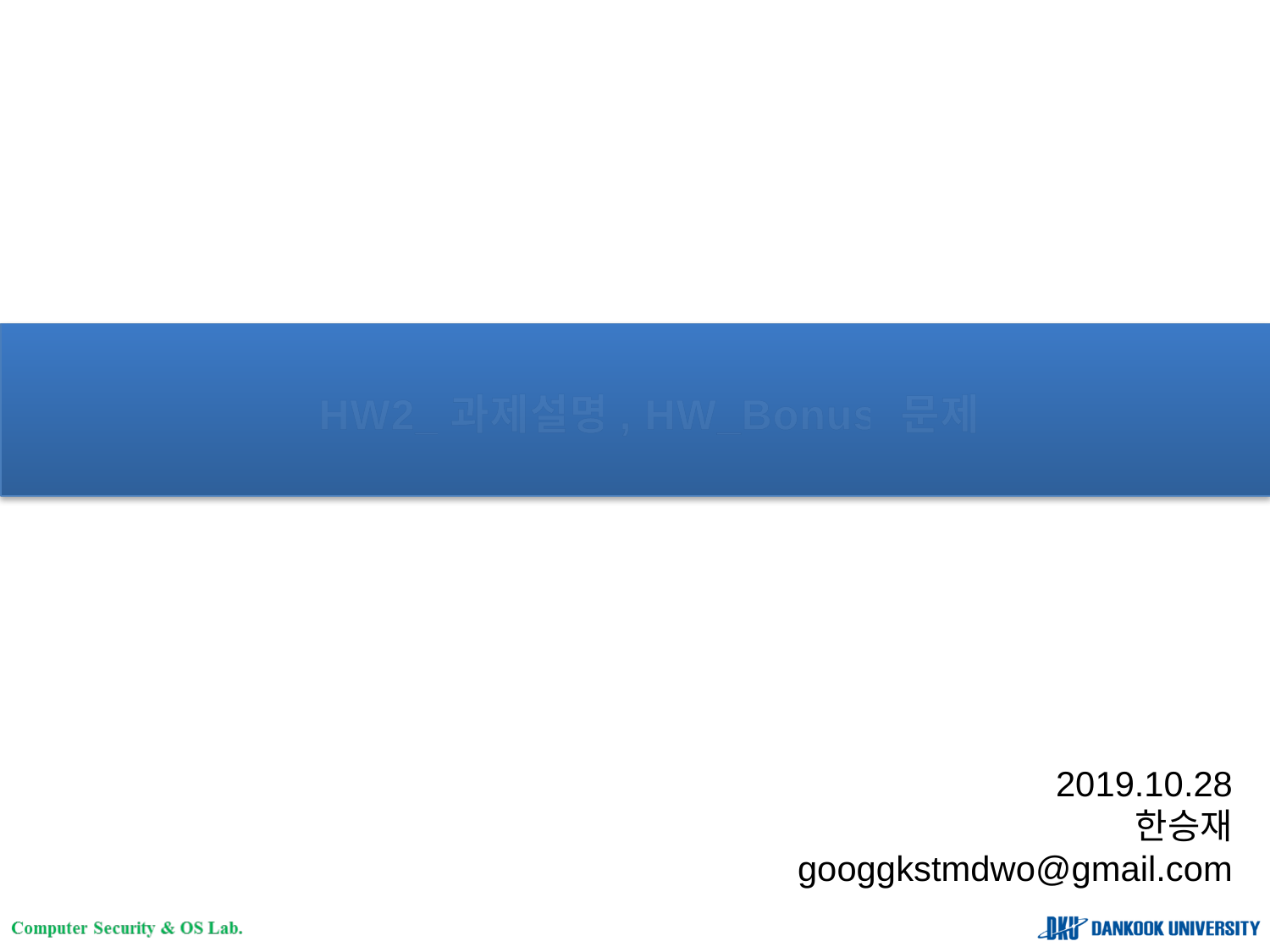

# HW2_과제설명, HW_Bonus 문제

2019.10.28
한승재
googgkstmdwo@gmail.com